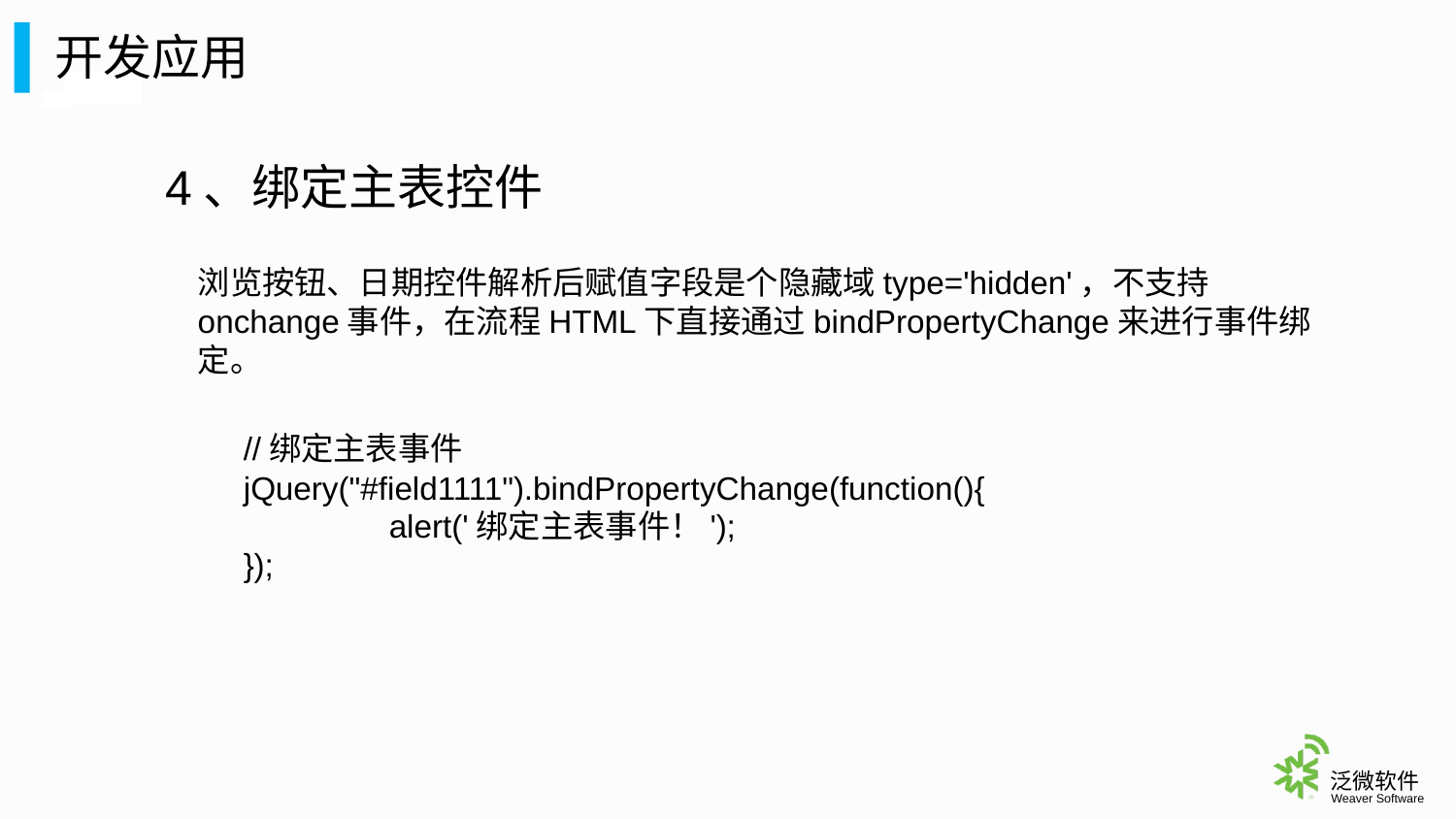

开发应用
4、绑定主表控件
浏览按钮、日期控件解析后赋值字段是个隐藏域type='hidden'，不支持onchange事件，在流程HTML下直接通过bindPropertyChange来进行事件绑定。

//绑定主表事件
jQuery("#field1111").bindPropertyChange(function(){
	alert('绑定主表事件！');
});